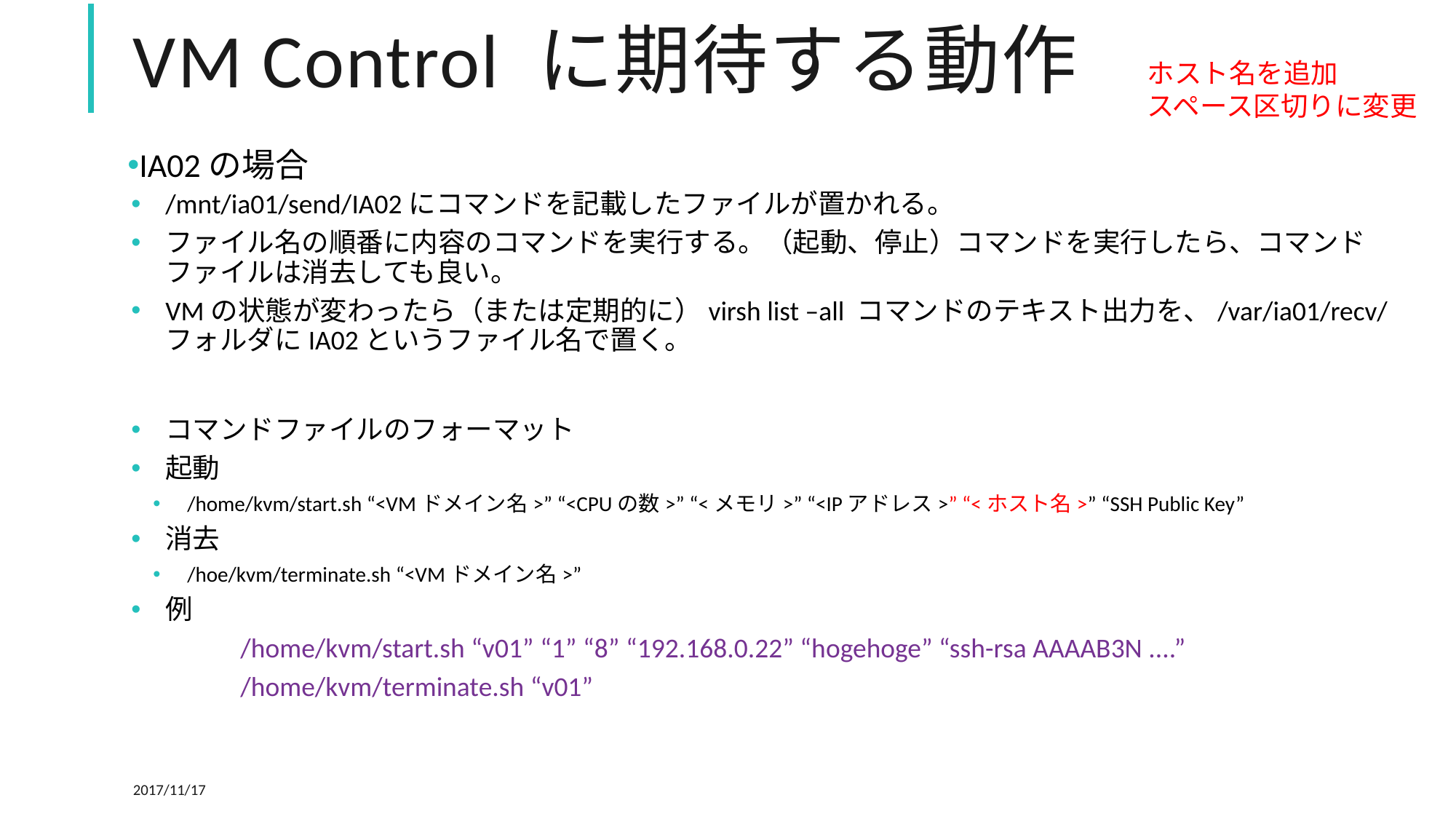

# VM Control に期待する動作
ホスト名を追加
スペース区切りに変更
IA02の場合
/mnt/ia01/send/IA02にコマンドを記載したファイルが置かれる。
ファイル名の順番に内容のコマンドを実行する。（起動、停止）コマンドを実行したら、コマンドファイルは消去しても良い。
VMの状態が変わったら（または定期的に）virsh list –all コマンドのテキスト出力を、/var/ia01/recv/ フォルダにIA02というファイル名で置く。

コマンドファイルのフォーマット
起動
/home/kvm/start.sh “<VMドメイン名>” “<CPUの数>” “<メモリ>” “<IPアドレス>” “<ホスト名>” “SSH Public Key”
消去
/hoe/kvm/terminate.sh “<VMドメイン名>”
例
	/home/kvm/start.sh “v01” “1” “8” “192.168.0.22” “hogehoge” “ssh-rsa AAAAB3N ....”
	/home/kvm/terminate.sh “v01”

2017/11/17